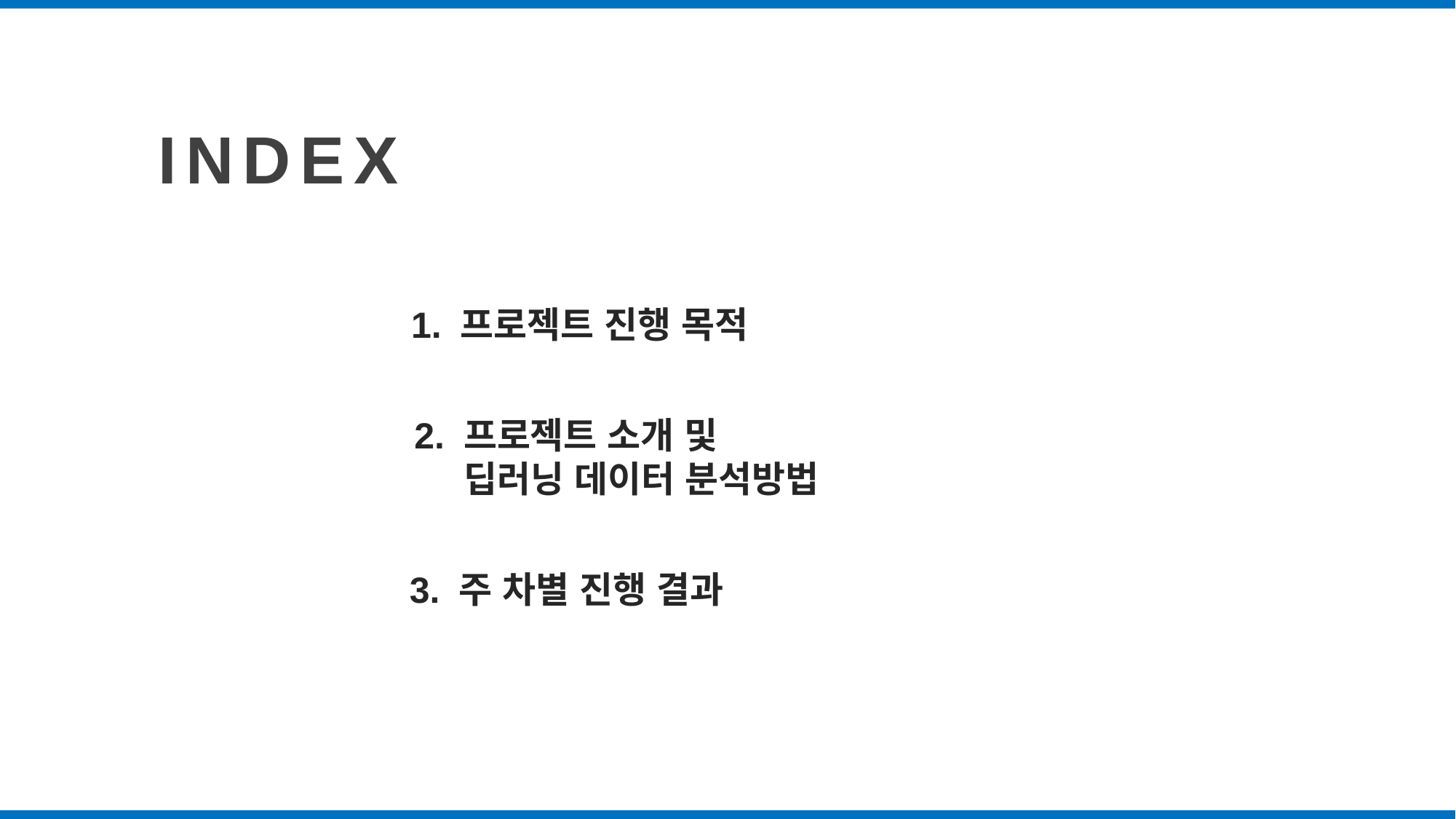

INDEX
1. 프로젝트 진행 목적
2. 프로젝트 소개 및
    딥러닝 데이터 분석방법
3. 주 차별 진행 결과